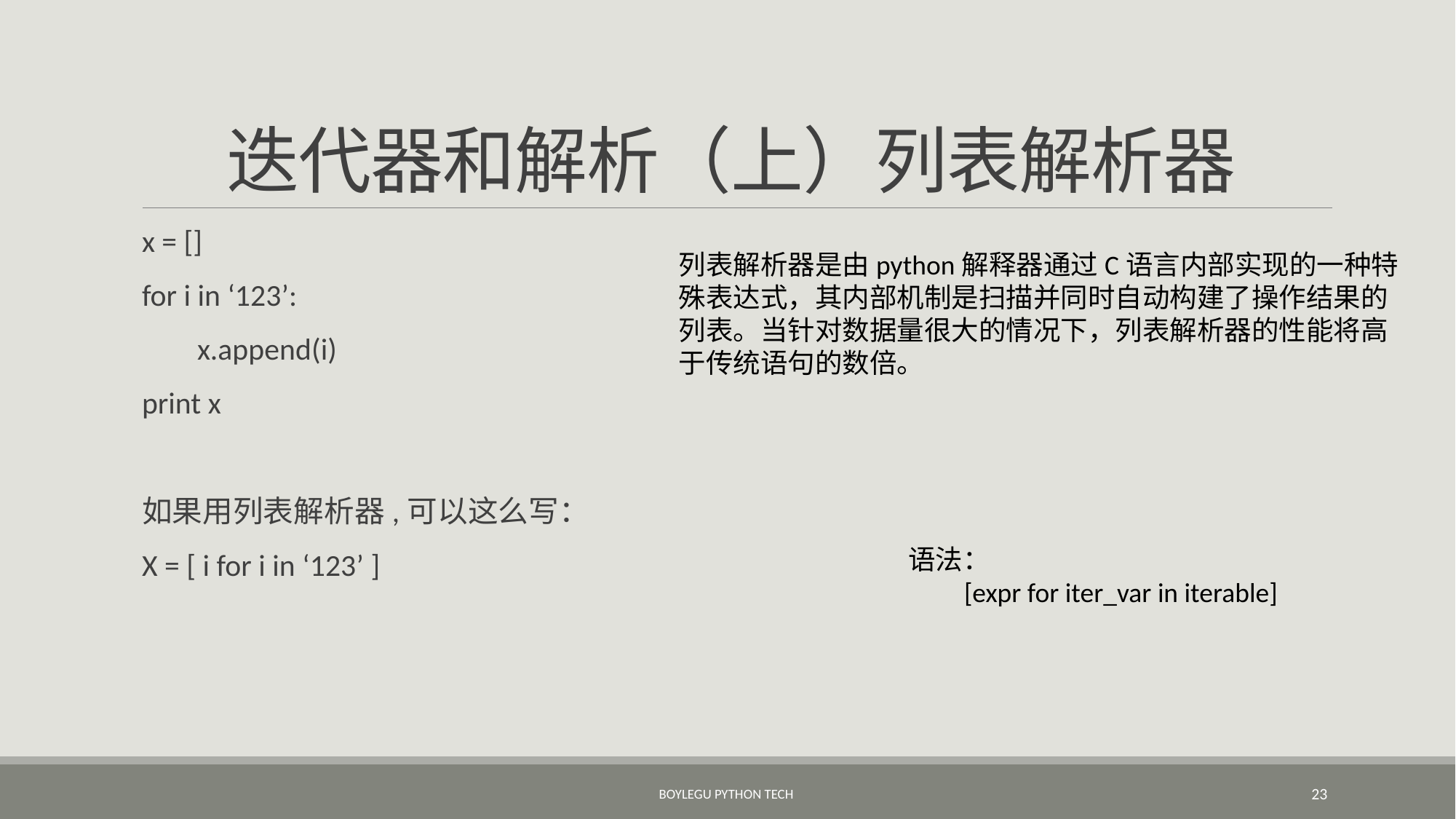

# 迭代器和解析（上）列表解析器
x = []
for i in ‘123’:
        x.append(i)
print x

如果用列表解析器,可以这么写：
X = [ i for i in ‘123’ ]

列表解析器是由python解释器通过C语言内部实现的一种特殊表达式，其内部机制是扫描并同时自动构建了操作结果的列表。当针对数据量很大的情况下，列表解析器的性能将高于传统语句的数倍。
语法：
         [expr for iter_var in iterable]

BoyleGu Python Tech
23